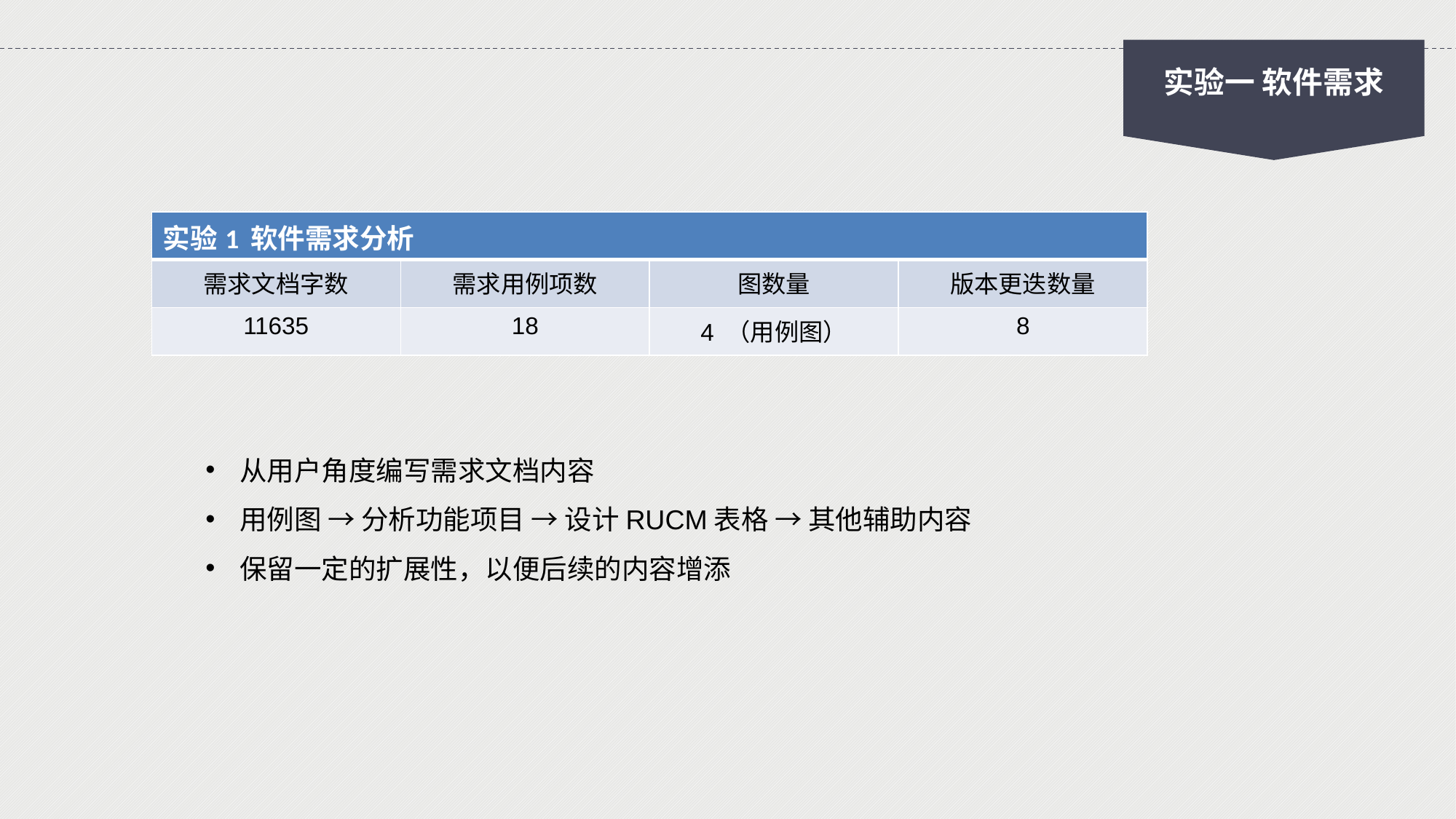

实验一 软件需求
| 实验1 软件需求分析 |  |  |  |
| --- | --- | --- | --- |
| 需求文档字数 | 需求用例项数 | 图数量 | 版本更迭数量 |
| 11635 | 18 | 4 （用例图） | 8 |

从用户角度编写需求文档内容
用例图 → 分析功能项目 → 设计RUCM表格 → 其他辅助内容
保留一定的扩展性，以便后续的内容增添